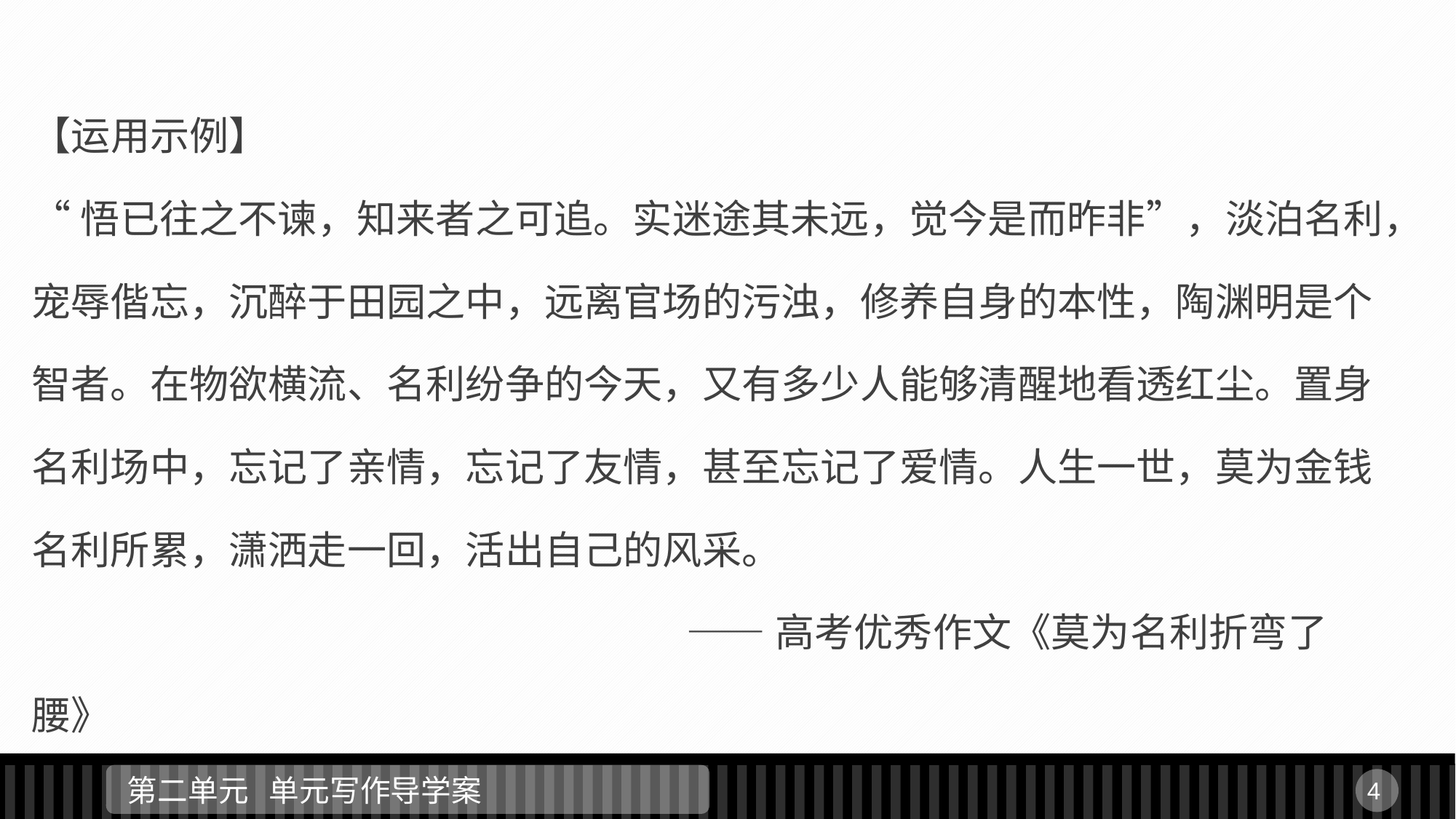

【运用示例】
“悟已往之不谏，知来者之可追。实迷途其未远，觉今是而昨非”，淡泊名利，宠辱偕忘，沉醉于田园之中，远离官场的污浊，修养自身的本性，陶渊明是个智者。在物欲横流、名利纷争的今天，又有多少人能够清醒地看透红尘。置身名利场中，忘记了亲情，忘记了友情，甚至忘记了爱情。人生一世，莫为金钱名利所累，潇洒走一回，活出自己的风采。
						——高考优秀作文《莫为名利折弯了腰》